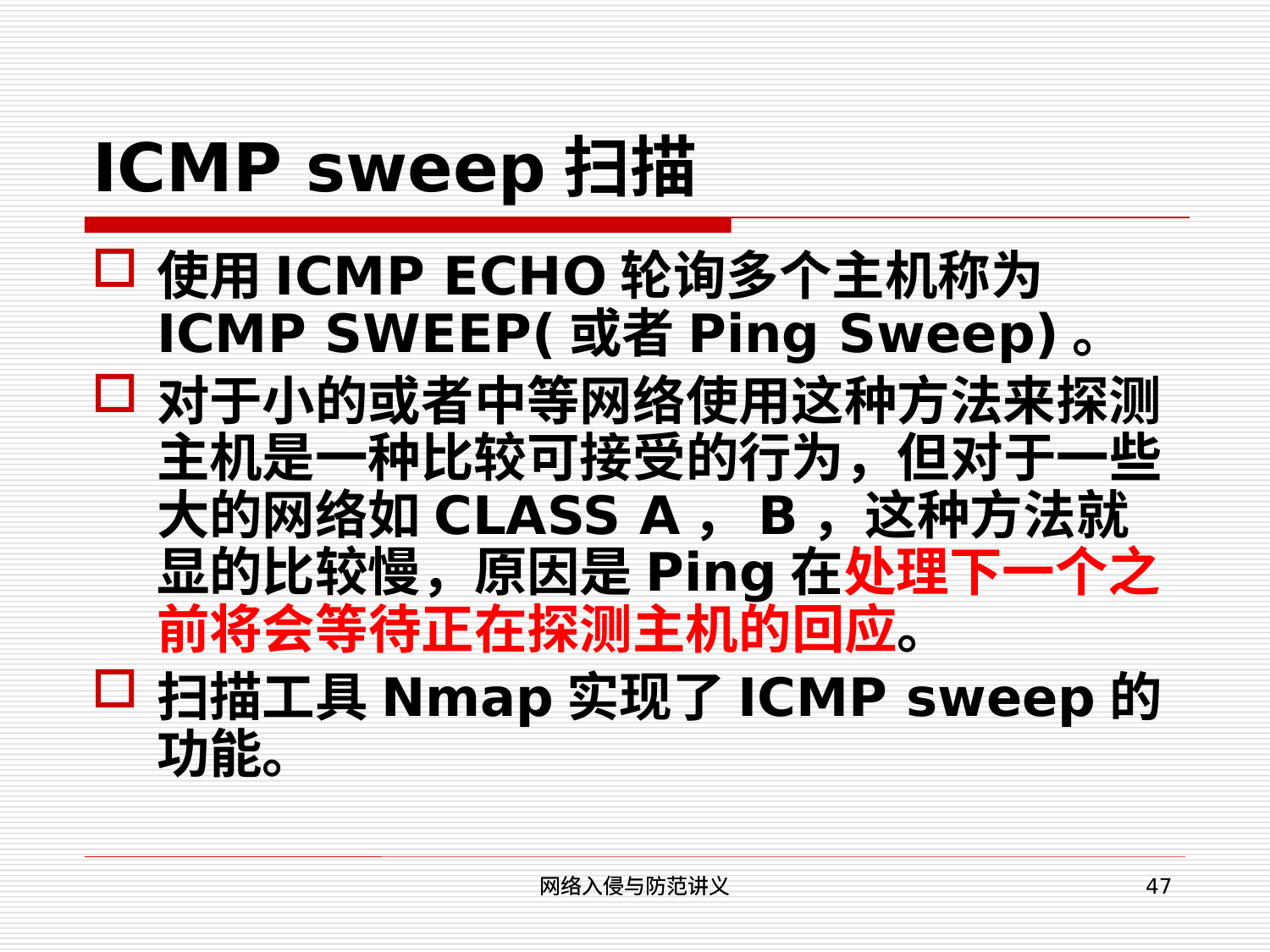

# ICMP sweep扫描
使用ICMP ECHO轮询多个主机称为ICMP SWEEP(或者Ping Sweep)。
对于小的或者中等网络使用这种方法来探测主机是一种比较可接受的行为，但对于一些大的网络如CLASS A，B，这种方法就显的比较慢，原因是Ping在处理下一个之前将会等待正在探测主机的回应。
扫描工具Nmap实现了ICMP sweep的功能。

网络入侵与防范讲义
网络入侵与防范讲义
47
47